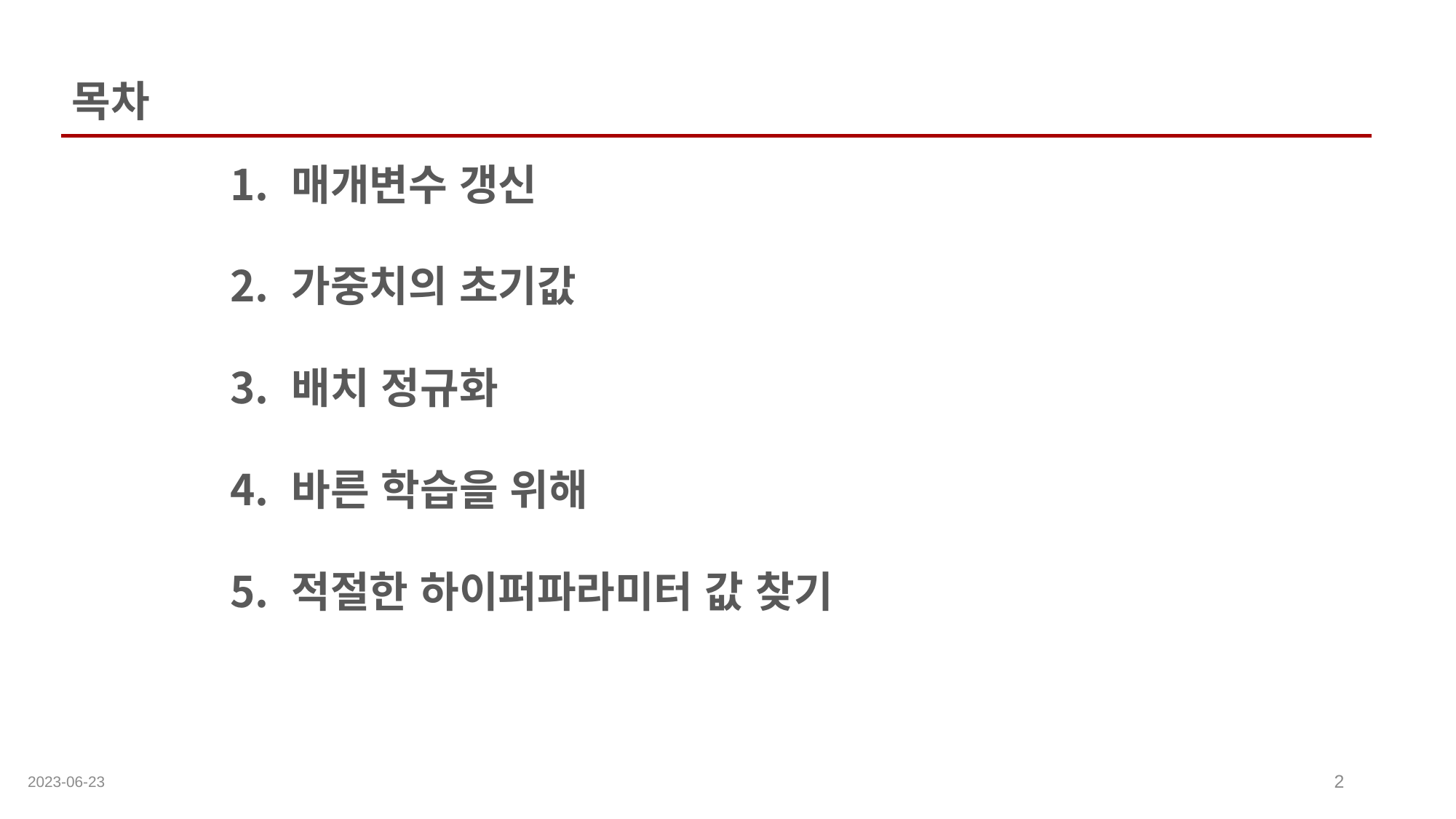

목차
매개변수 갱신

가중치의 초기값

배치 정규화

바른 학습을 위해

적절한 하이퍼파라미터 값 찾기

2023-06-23
2